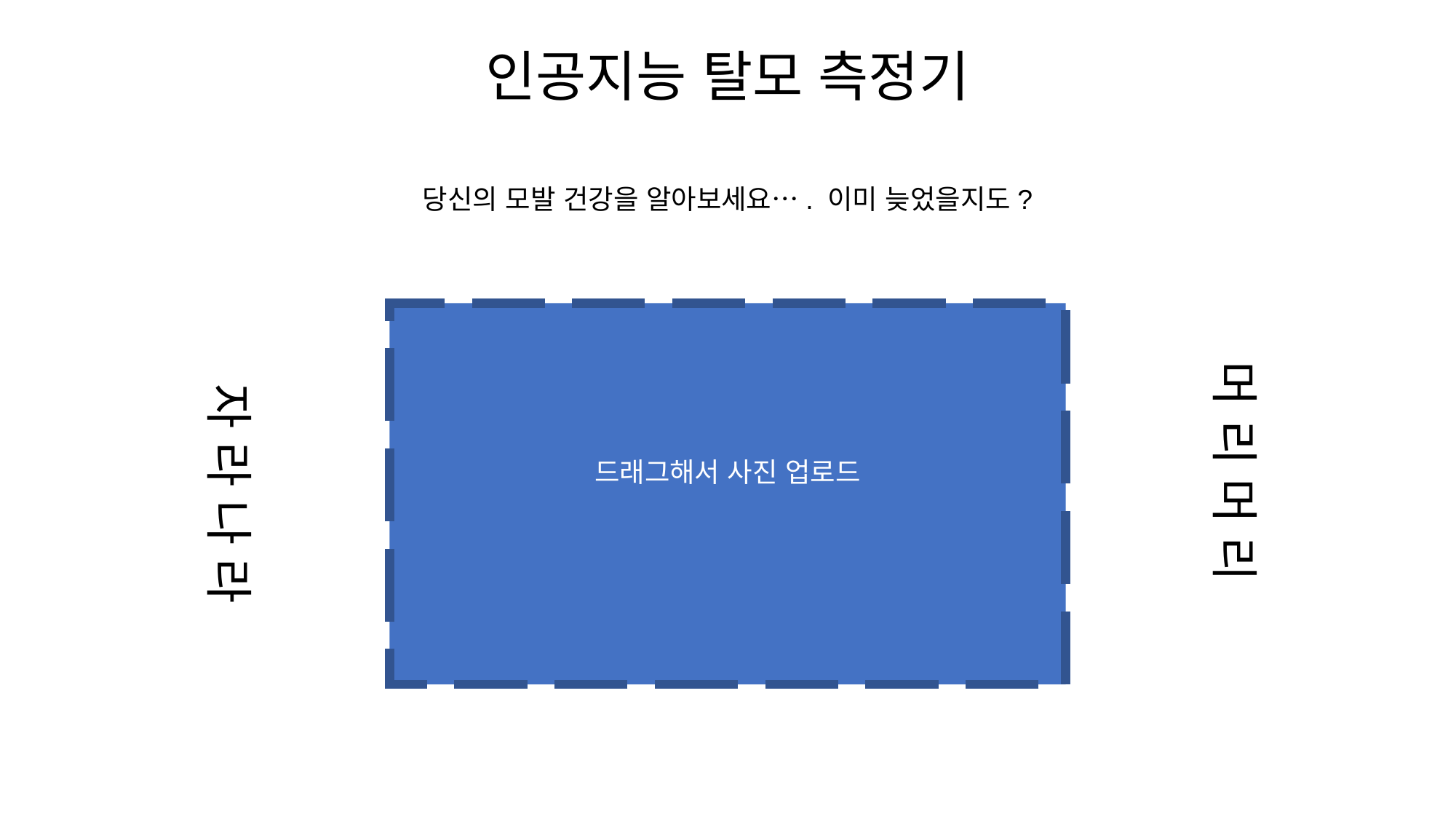

# 인공지능 탈모 측정기
당신의 모발 건강을 알아보세요…. 이미 늦었을지도?
자 라 나 라
머 리 머 리

드래그해서 사진 업로드